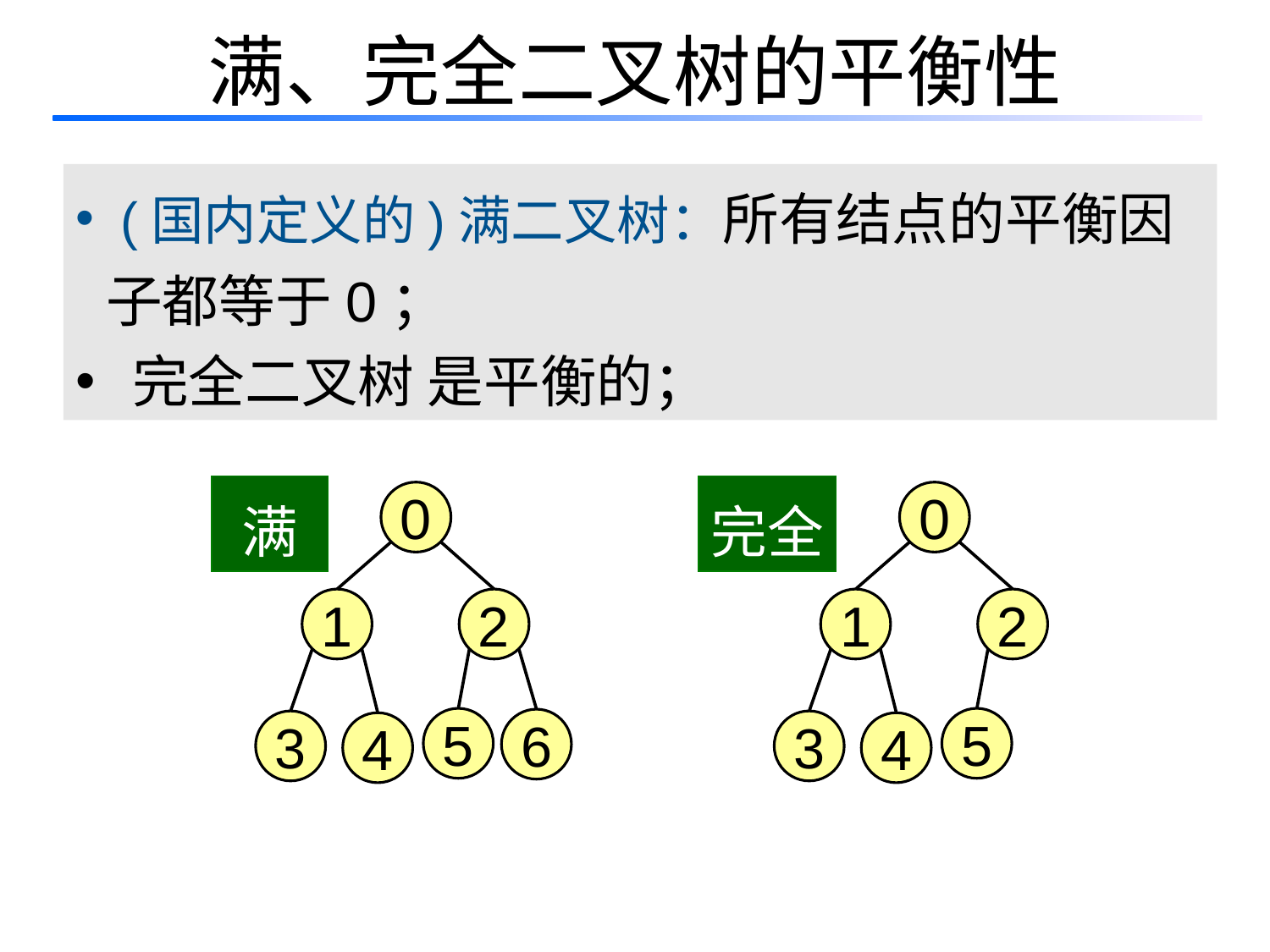

满、完全二叉树的平衡性

 (国内定义的)满二叉树：所有结点的平衡因子都等于0；
 完全二叉树 是平衡的；
满
完全
0
0
1
2
1
2
5
5
6
3
3
4
4